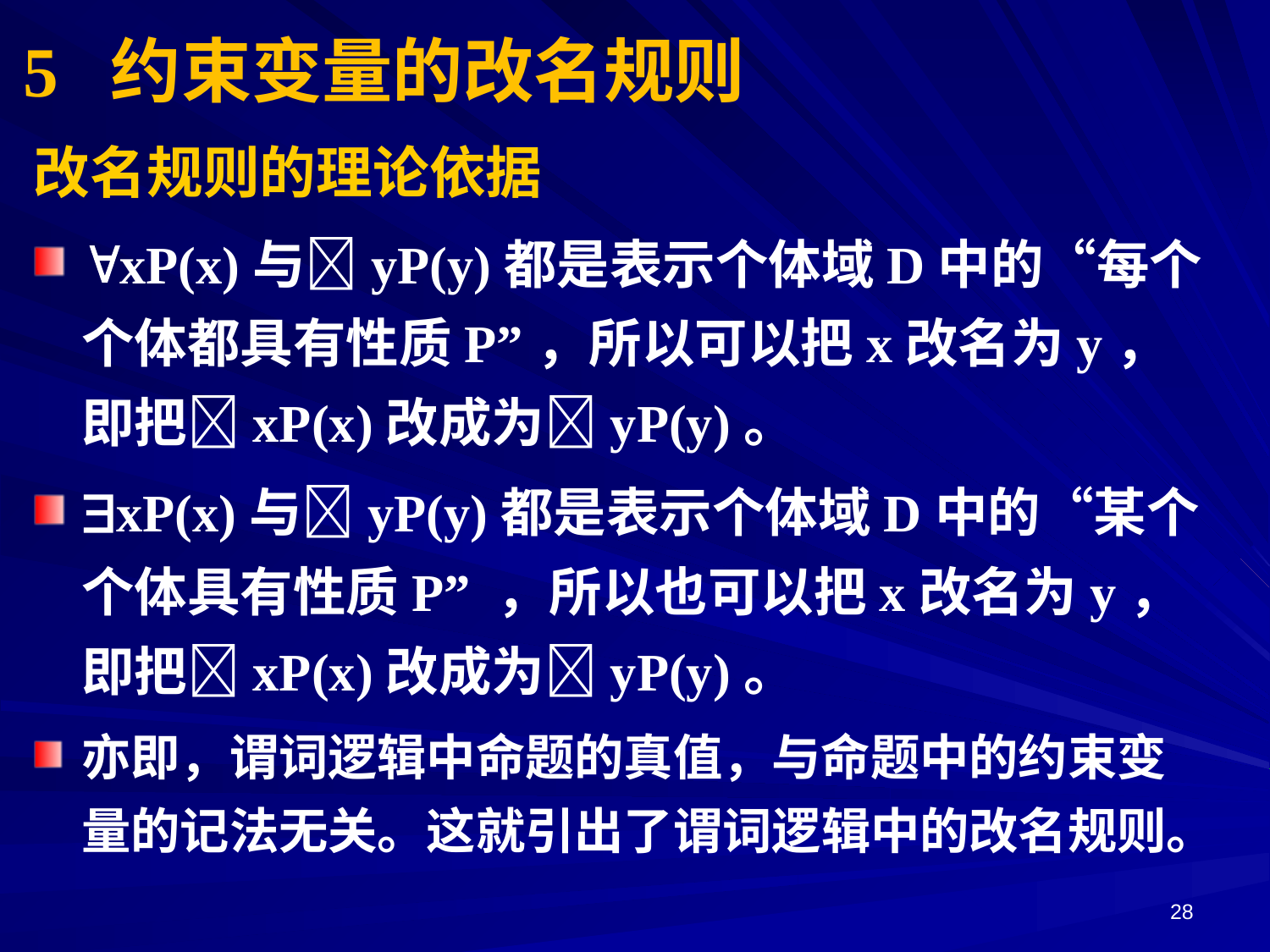

# 5  约束变量的改名规则
改名规则的理论依据
∀xP(x)与∀yP(y)都是表示个体域D中的“每个个体都具有性质P”，所以可以把x改名为y，即把∀xP(x)改成为∀yP(y)。
∃xP(x)与∃yP(y)都是表示个体域D中的“某个个体具有性质P” ，所以也可以把x改名为y，即把∃xP(x)改成为∃yP(y)。
亦即，谓词逻辑中命题的真值，与命题中的约束变量的记法无关。这就引出了谓词逻辑中的改名规则。

28